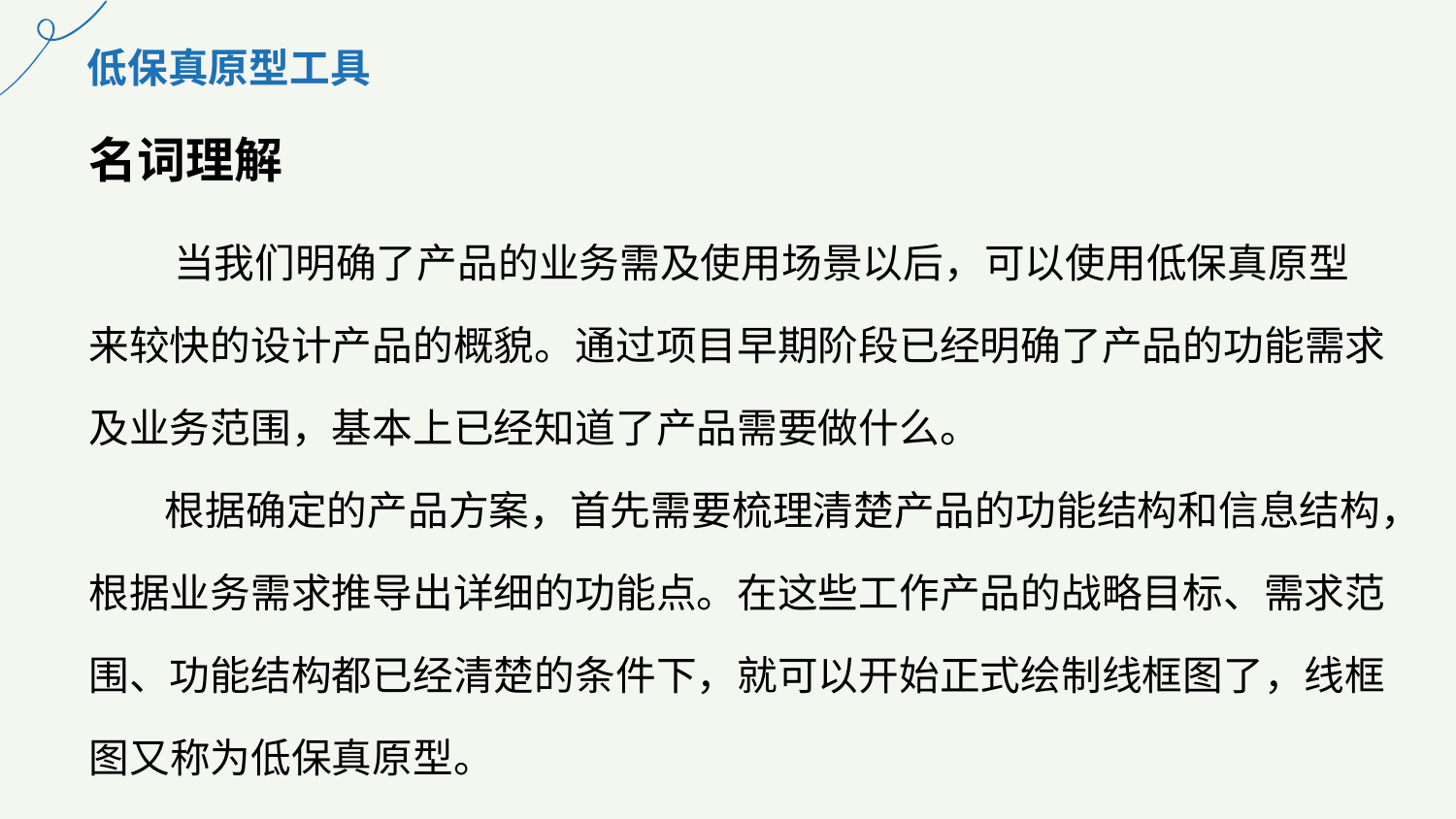

低保真原型工具
名词理解
   当我们明确了产品的业务需及使用场景以后，可以使用低保真原型来较快的设计产品的概貌。通过项目早期阶段已经明确了产品的功能需求及业务范围，基本上已经知道了产品需要做什么。
  根据确定的产品方案，首先需要梳理清楚产品的功能结构和信息结构，根据业务需求推导出详细的功能点。在这些工作产品的战略目标、需求范围、功能结构都已经清楚的条件下，就可以开始正式绘制线框图了，线框图又称为低保真原型。